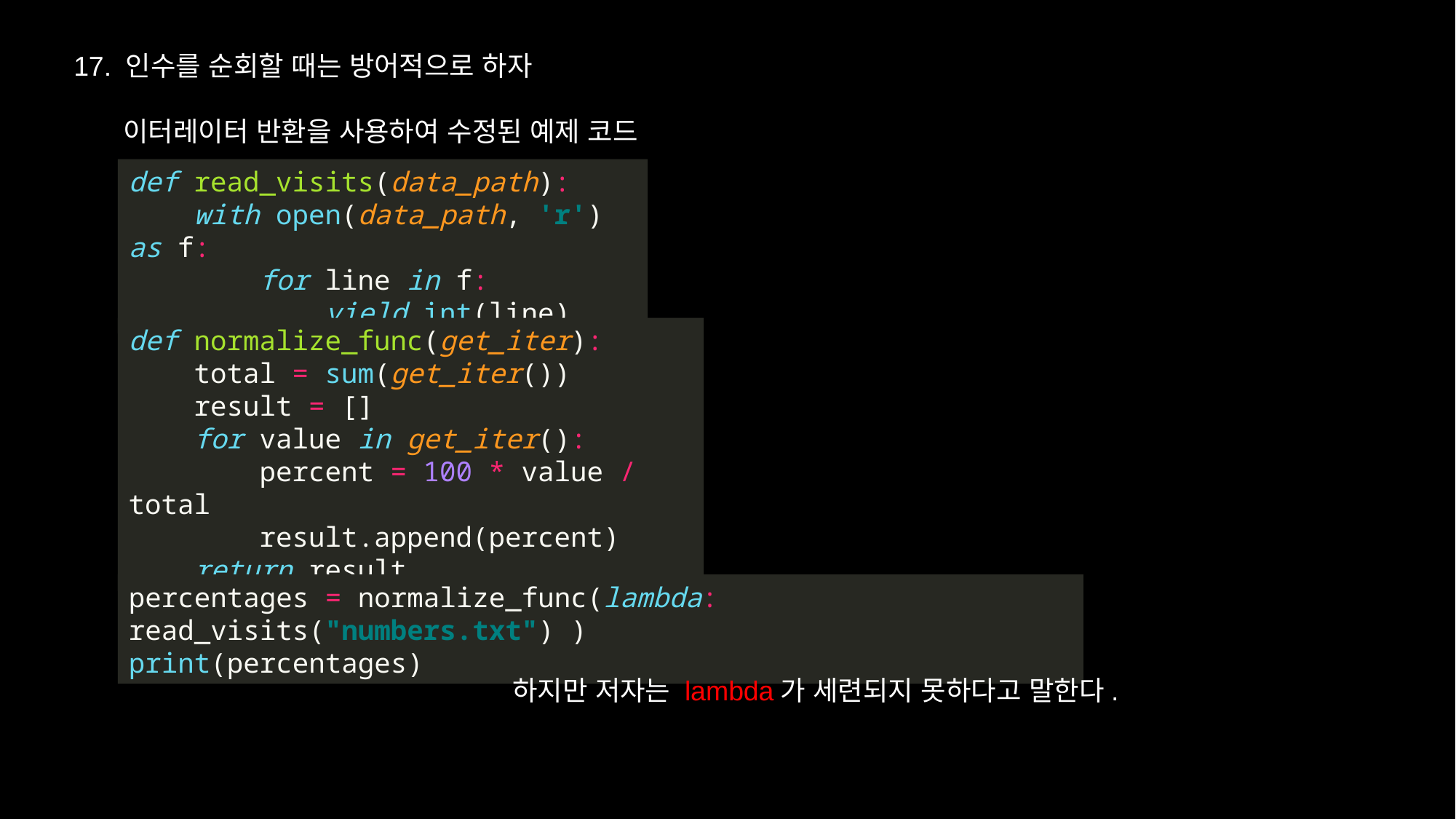

17. 인수를 순회할 때는 방어적으로 하자
이터레이터 반환을 사용하여 수정된 예제 코드
def read_visits(data_path):
    with open(data_path, 'r') as f:
        for line in f:
            yield int(line)
def normalize_func(get_iter):
    total = sum(get_iter())
    result = []
    for value in get_iter():
        percent = 100 * value / total
        result.append(percent)
    return result
percentages = normalize_func(lambda: read_visits("numbers.txt") )
print(percentages)
하지만 저자는 lambda가 세련되지 못하다고 말한다.